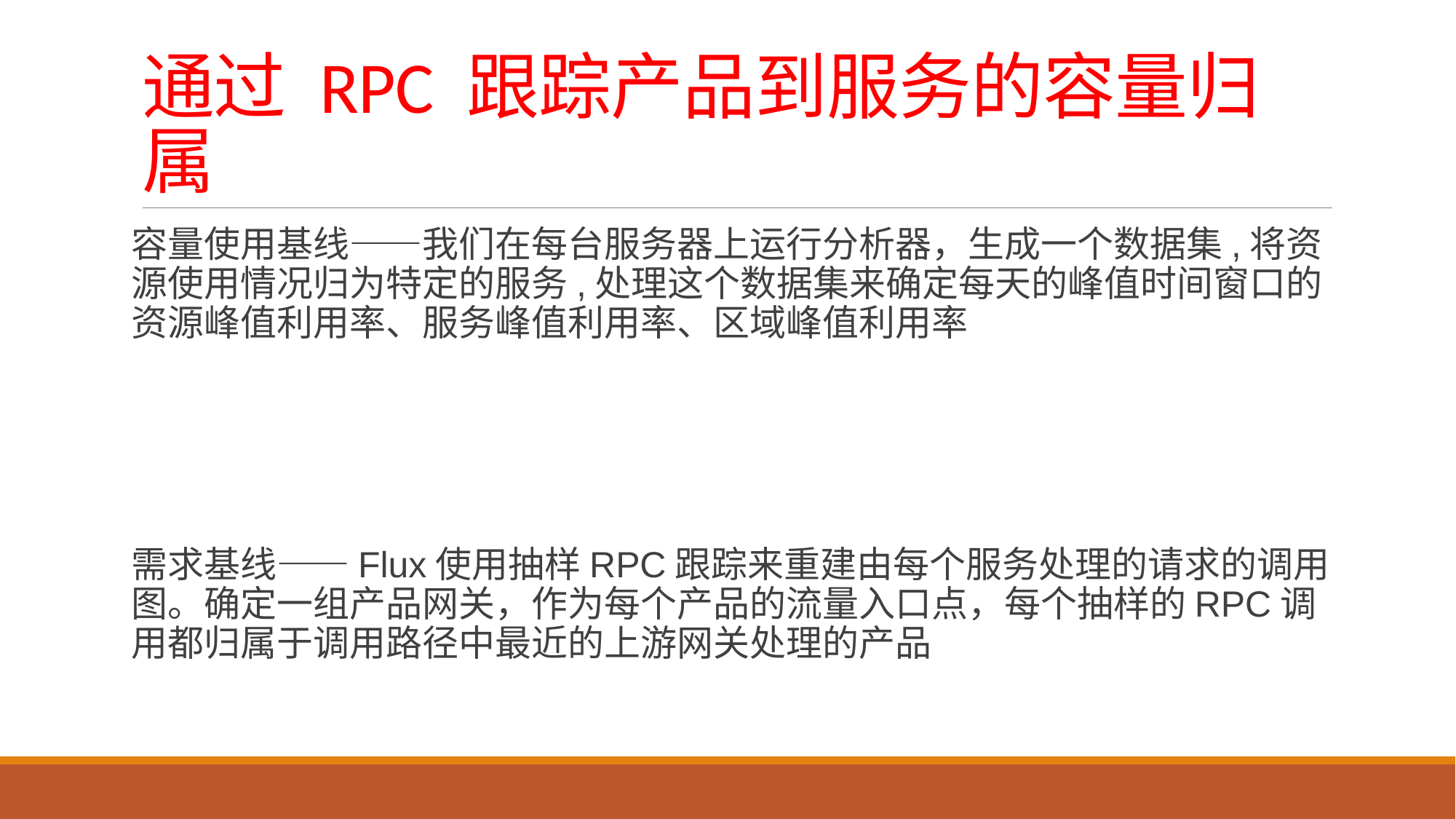

# 通过 RPC 跟踪产品到服务的容量归属
容量使用基线——我们在每台服务器上运行分析器，生成一个数据集,将资源使用情况归为特定的服务,处理这个数据集来确定每天的峰值时间窗口的资源峰值利用率、服务峰值利用率、区域峰值利用率

需求基线——Flux使用抽样RPC跟踪来重建由每个服务处理的请求的调用图。确定一组产品网关，作为每个产品的流量入口点，每个抽样的RPC调用都归属于调用路径中最近的上游网关处理的产品